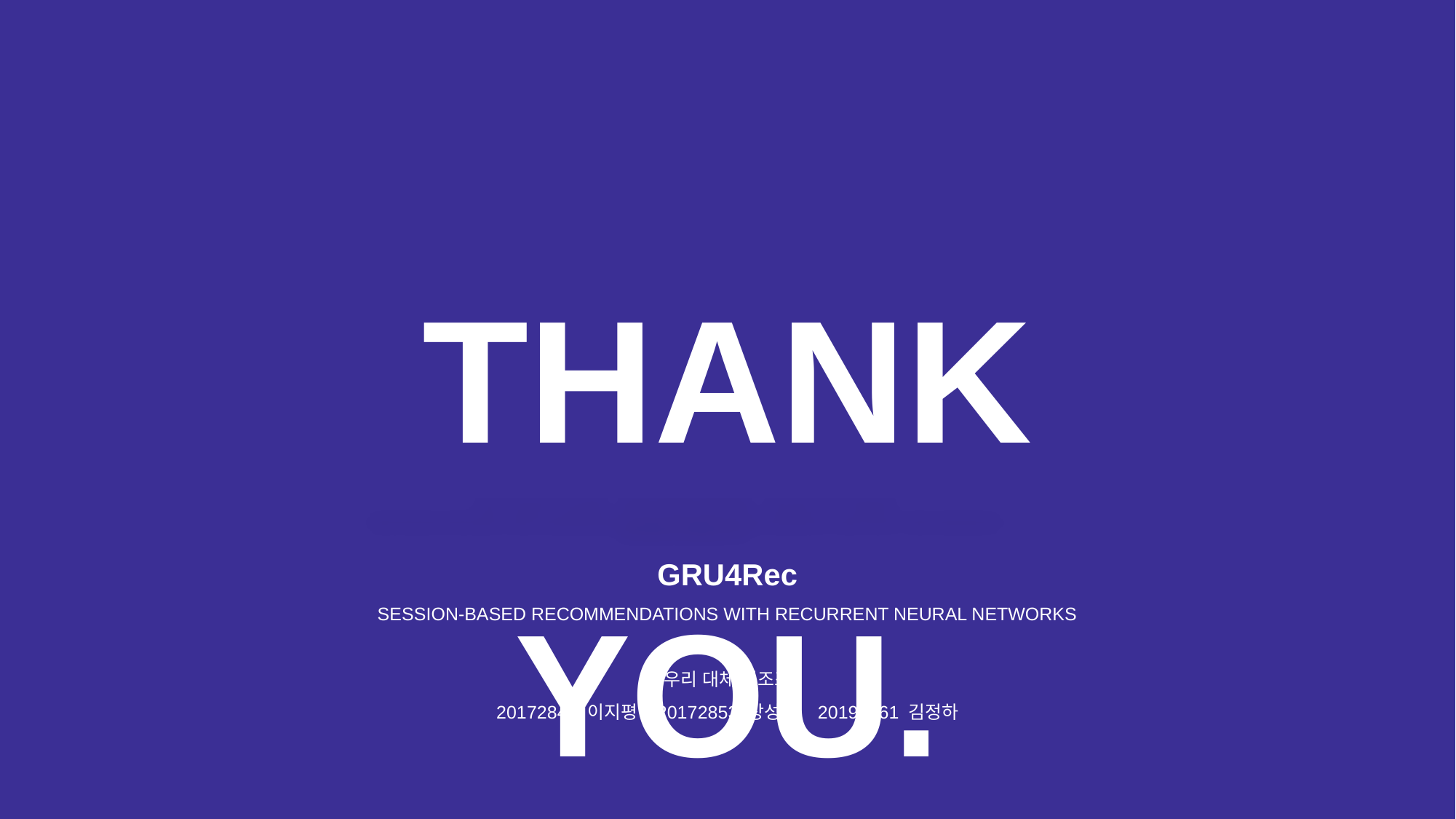

THANK YOU.

GRU4Rec
SESSION-BASED RECOMMENDATIONS WITH RECURRENT NEURAL NETWORKS

우리 대체 몇조조
20172848 이지평   20172853 장성현   20192761 김정하